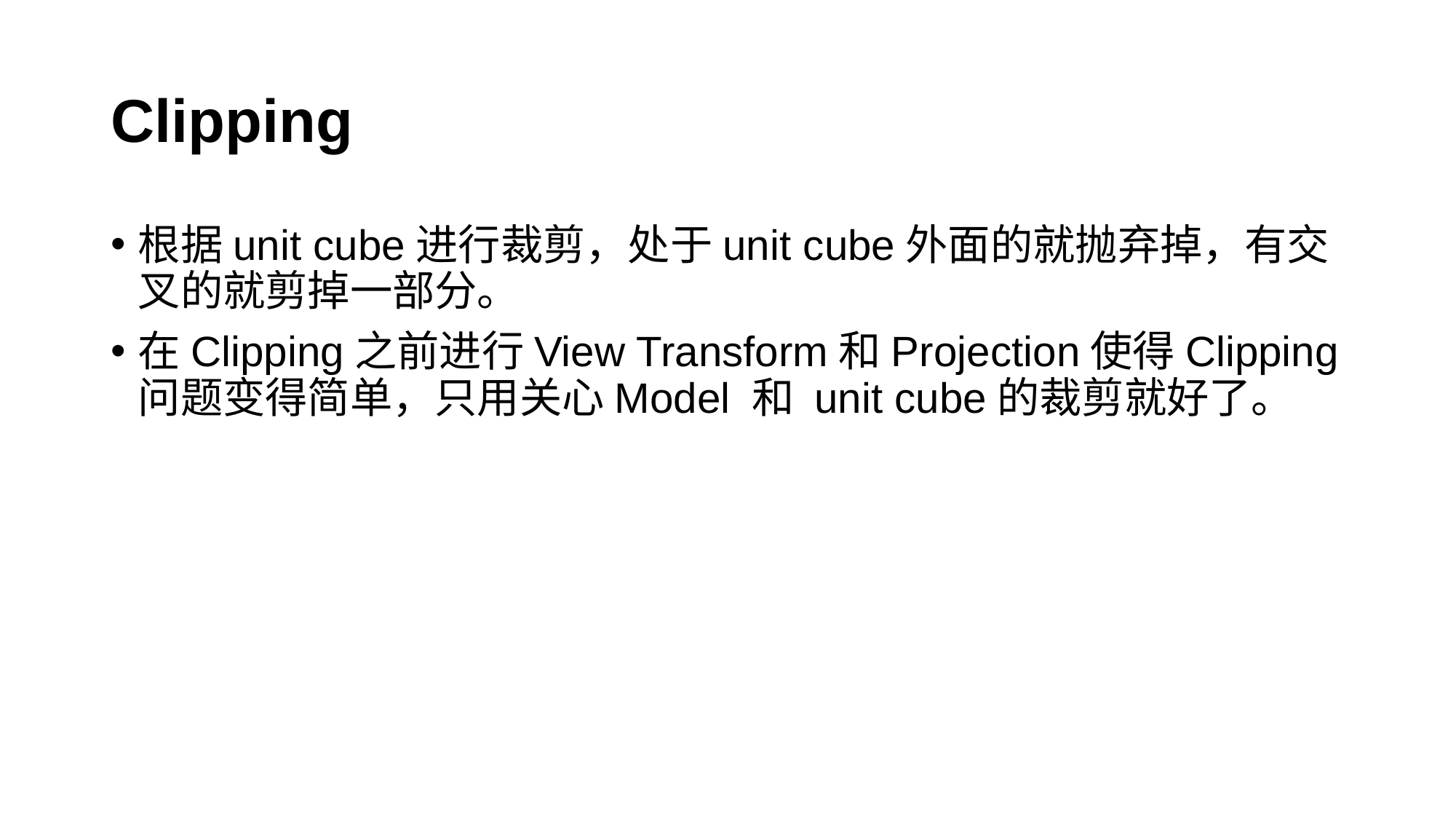

# Clipping
根据unit cube进行裁剪，处于unit cube外面的就抛弃掉，有交叉的就剪掉一部分。
在Clipping之前进行View Transform和Projection使得Clipping问题变得简单，只用关心Model 和 unit cube的裁剪就好了。